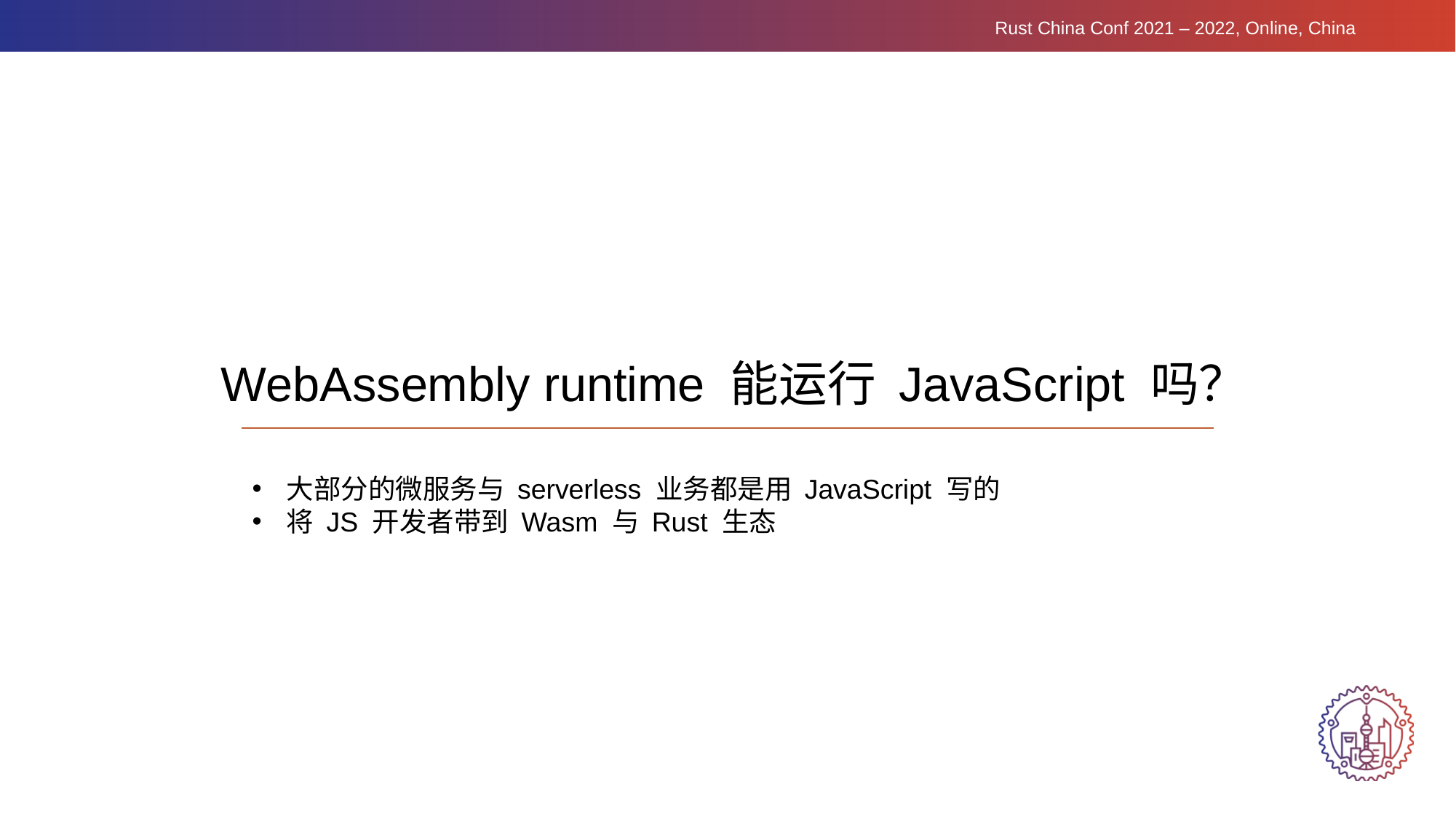

WebAssembly runtime 能运行 JavaScript 吗？
大部分的微服务与 serverless 业务都是用 JavaScript 写的
将 JS 开发者带到 Wasm 与 Rust 生态